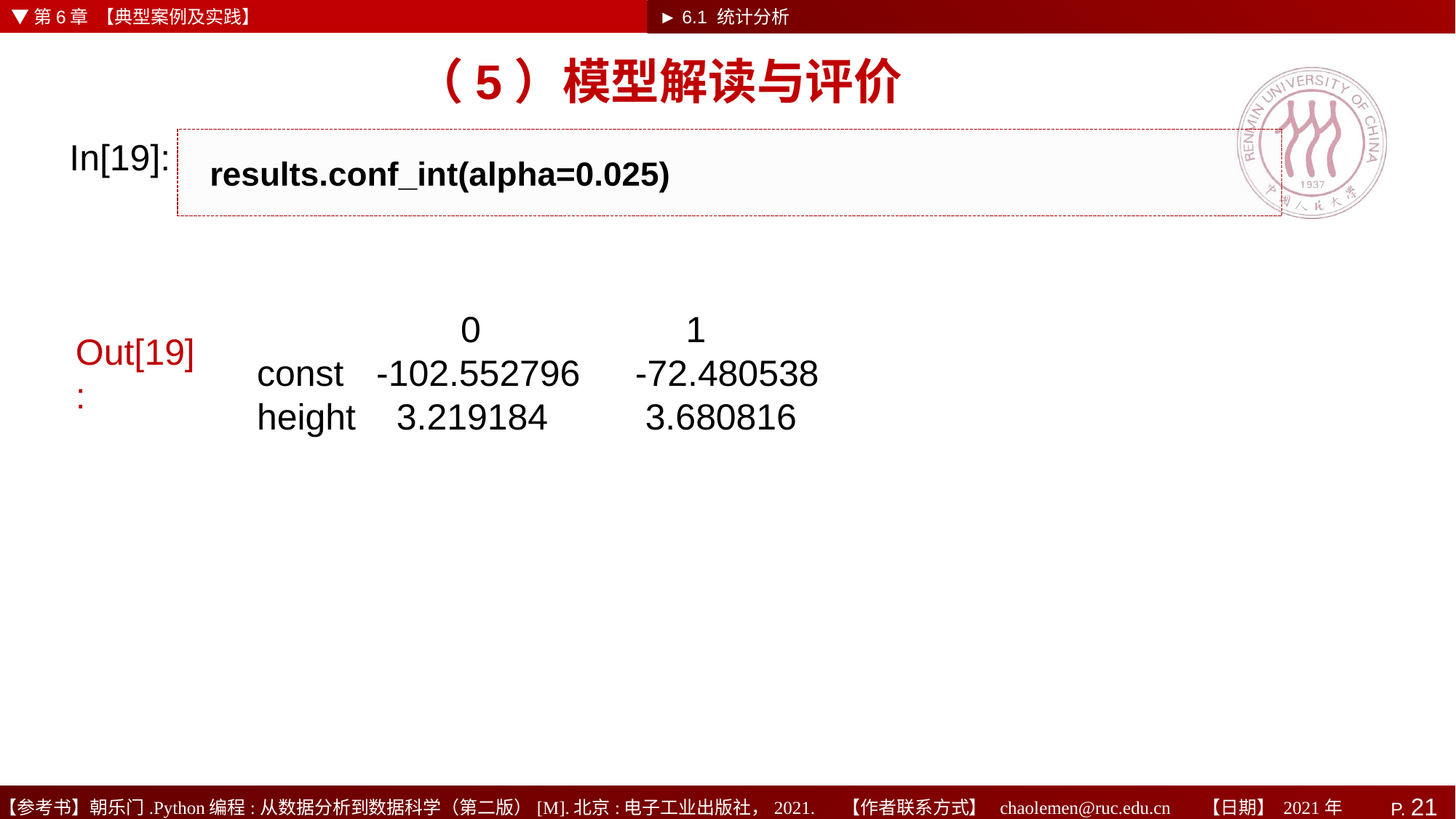

▼第6章  【典型案例及实践】
► 6.1 统计分析
# （5）模型解读与评价
In[19]:
results.conf_int(alpha=0.025)

                    0	          1
const	 -102.552796	     -72.480538
height	   3.219184	      3.680816
Out[19]: